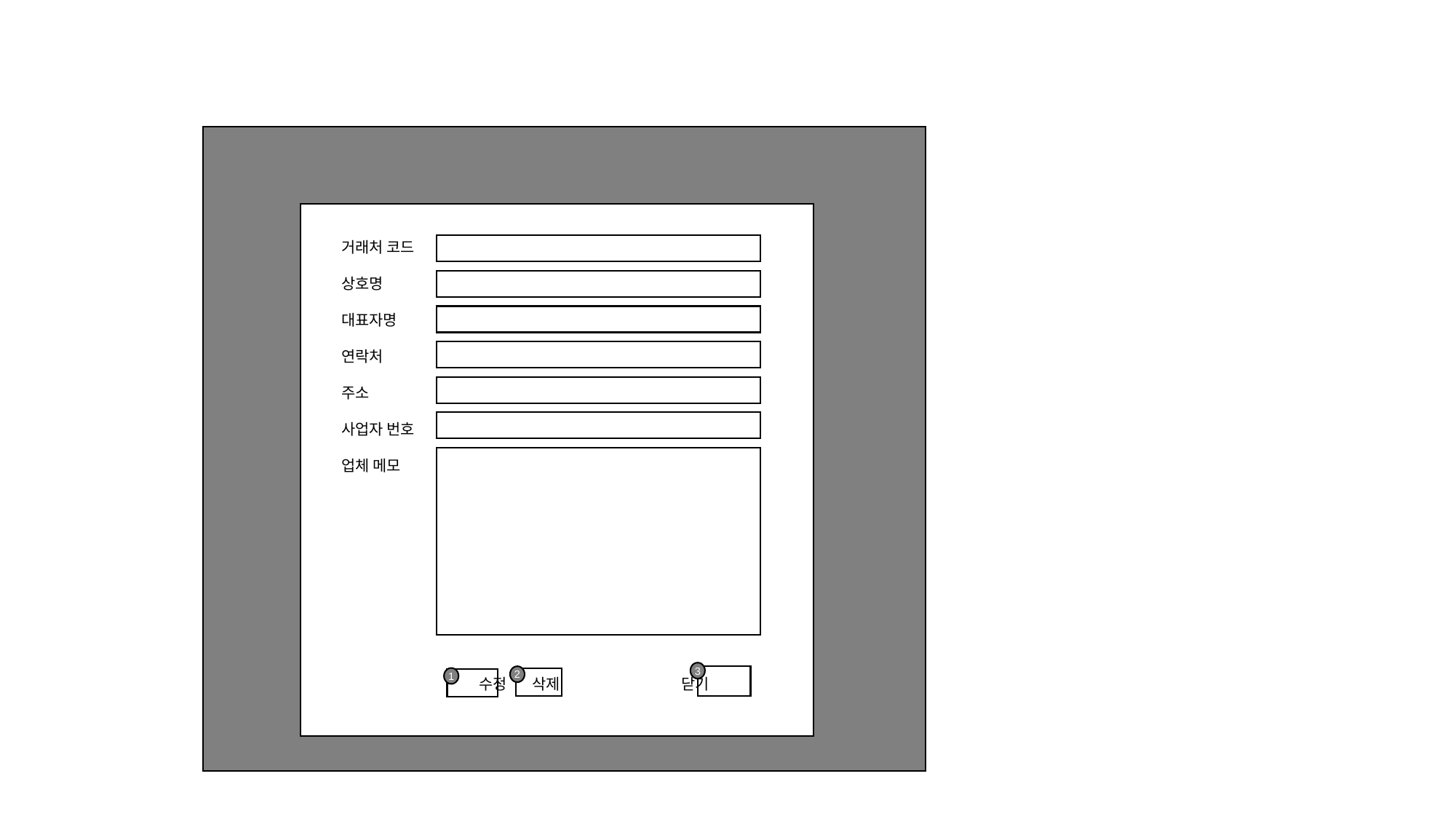

거래처 리스트
거래처 코드

상호명

대표자명

연락처

주소

사업자 번호

업체 메모

3
2
1
3
2

1

                   수정      삭제                             닫기